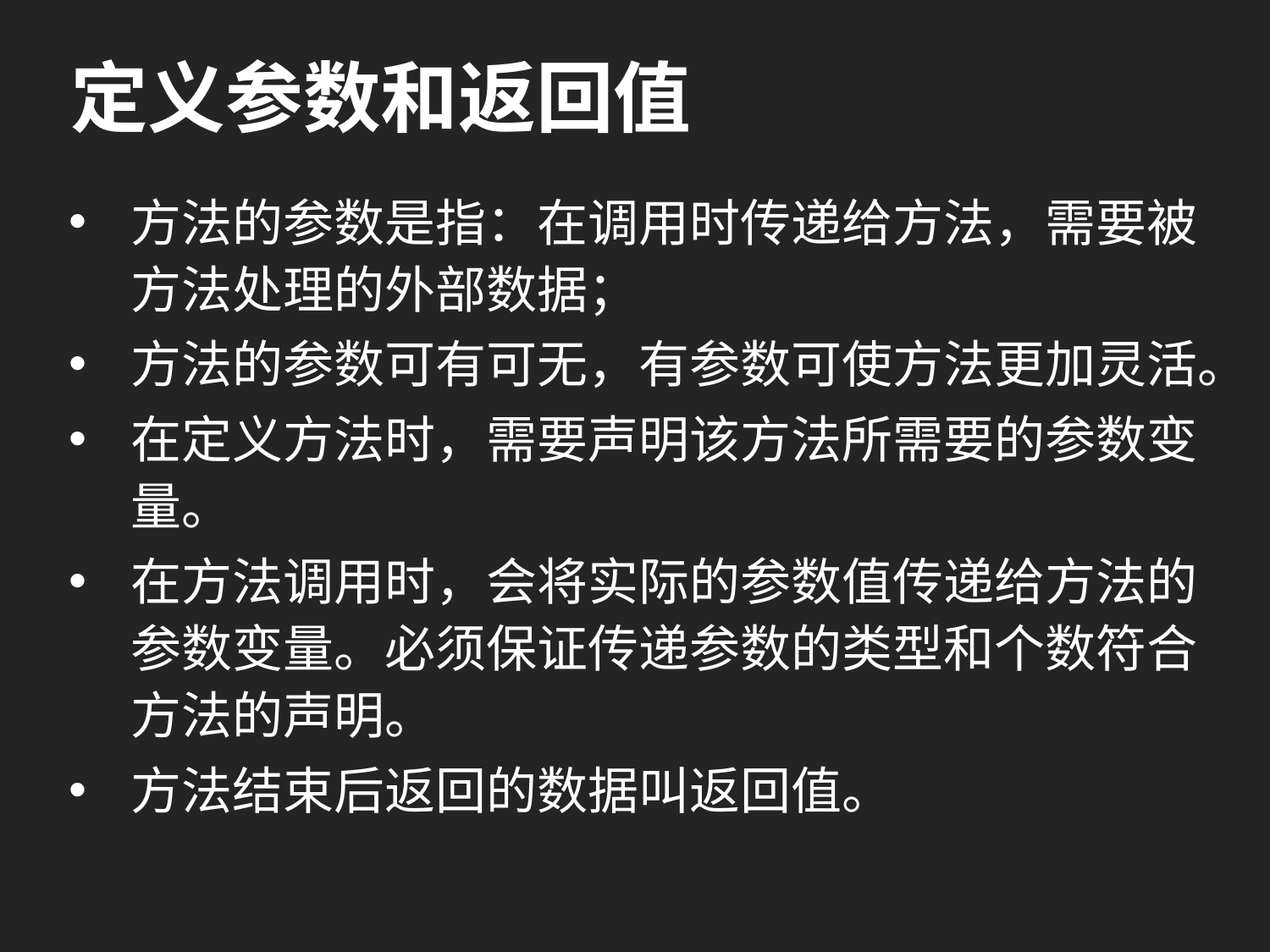

# 定义参数和返回值
方法的参数是指：在调用时传递给方法，需要被方法处理的外部数据；
方法的参数可有可无，有参数可使方法更加灵活。
在定义方法时，需要声明该方法所需要的参数变量。
在方法调用时，会将实际的参数值传递给方法的参数变量。必须保证传递参数的类型和个数符合方法的声明。
方法结束后返回的数据叫返回值。